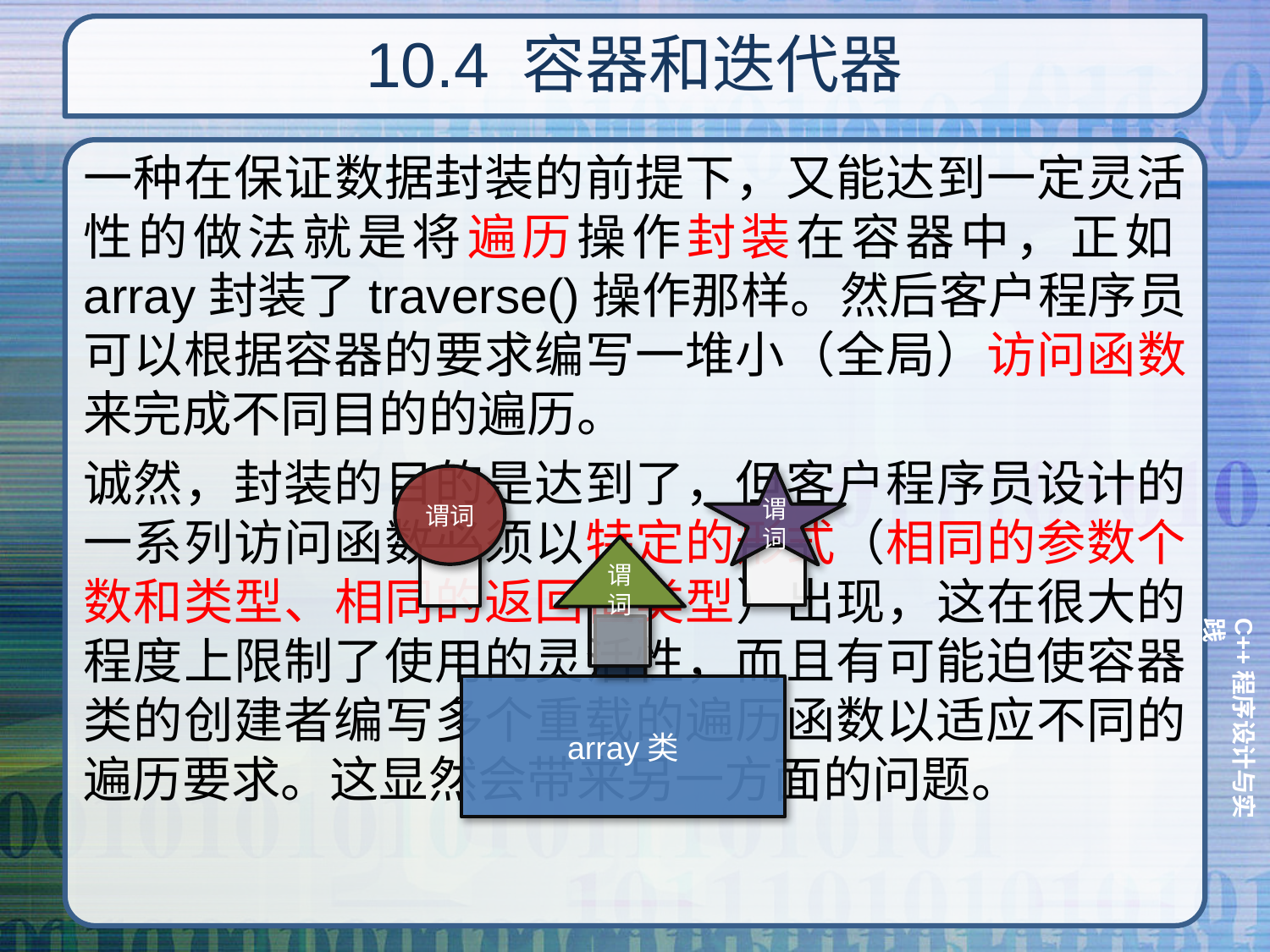

# 10.4 容器和迭代器
一种在保证数据封装的前提下，又能达到一定灵活性的做法就是将遍历操作封装在容器中，正如array封装了traverse()操作那样。然后客户程序员可以根据容器的要求编写一堆小（全局）访问函数来完成不同目的的遍历。
诚然，封装的目的是达到了，但客户程序员设计的一系列访问函数必须以特定的形式（相同的参数个数和类型、相同的返回值类型）出现，这在很大的程度上限制了使用的灵活性，而且有可能迫使容器类的创建者编写多个重载的遍历函数以适应不同的遍历要求。这显然会带来另一方面的问题。
谓词
谓词
谓词

array类